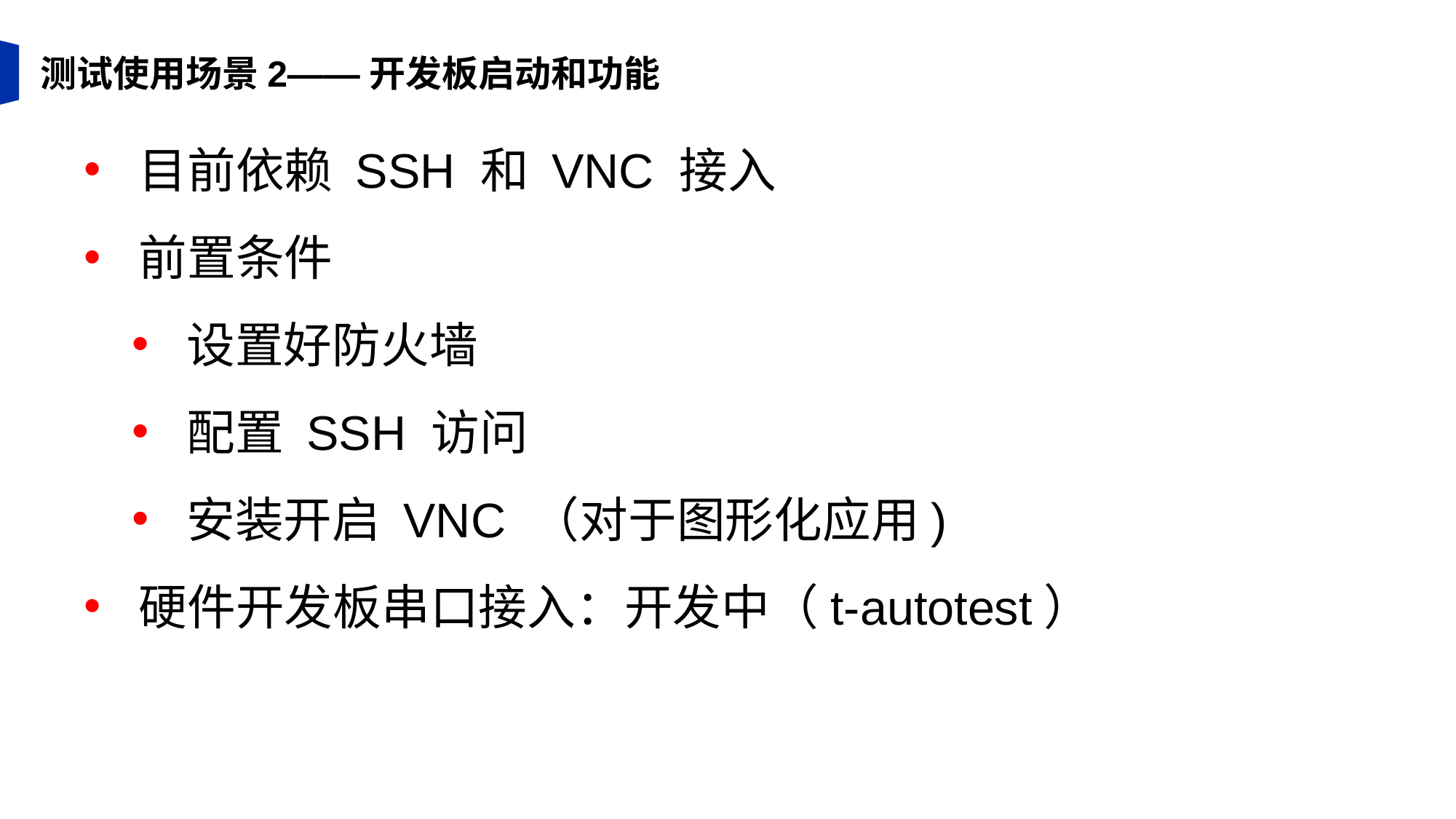

测试使用场景2——开发板启动和功能

目前依赖 SSH 和 VNC 接入
前置条件
设置好防火墙
配置 SSH 访问
安装开启 VNC （对于图形化应用)
硬件开发板串口接入：开发中（t-autotest）